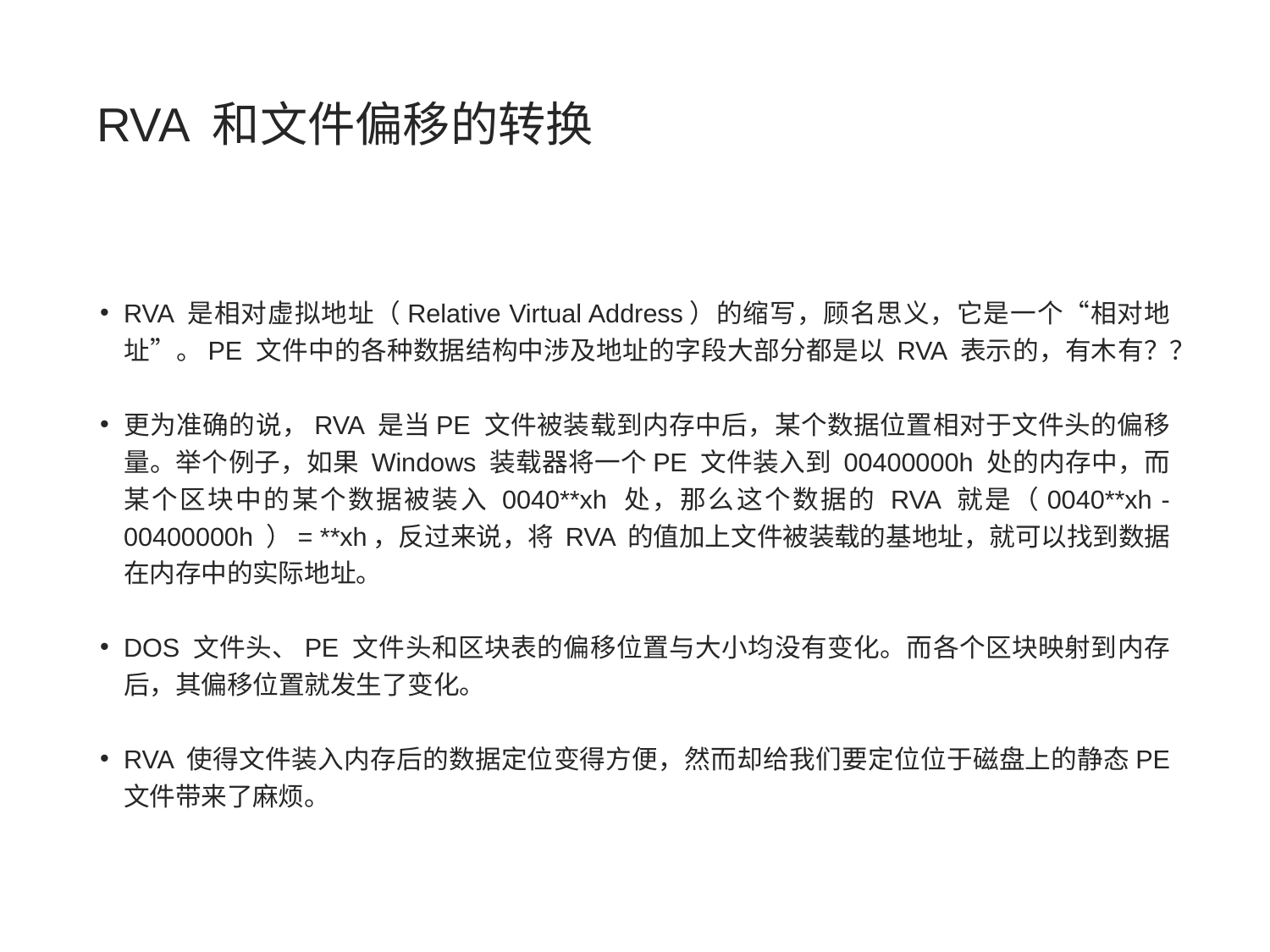

# RVA 和文件偏移的转换

RVA 是相对虚拟地址（Relative Virtual Address）的缩写，顾名思义，它是一个“相对地址”。PE 文件中的各种数据结构中涉及地址的字段大部分都是以 RVA 表示的，有木有？？

更为准确的说，RVA 是当PE 文件被装载到内存中后，某个数据位置相对于文件头的偏移量。举个例子，如果 Windows 装载器将一个PE 文件装入到 00400000h 处的内存中，而某个区块中的某个数据被装入 0040**xh 处，那么这个数据的 RVA 就是（0040**xh - 00400000h ）= **xh，反过来说，将 RVA 的值加上文件被装载的基地址，就可以找到数据在内存中的实际地址。

DOS 文件头、PE 文件头和区块表的偏移位置与大小均没有变化。而各个区块映射到内存后，其偏移位置就发生了变化。

RVA 使得文件装入内存后的数据定位变得方便，然而却给我们要定位位于磁盘上的静态PE 文件带来了麻烦。